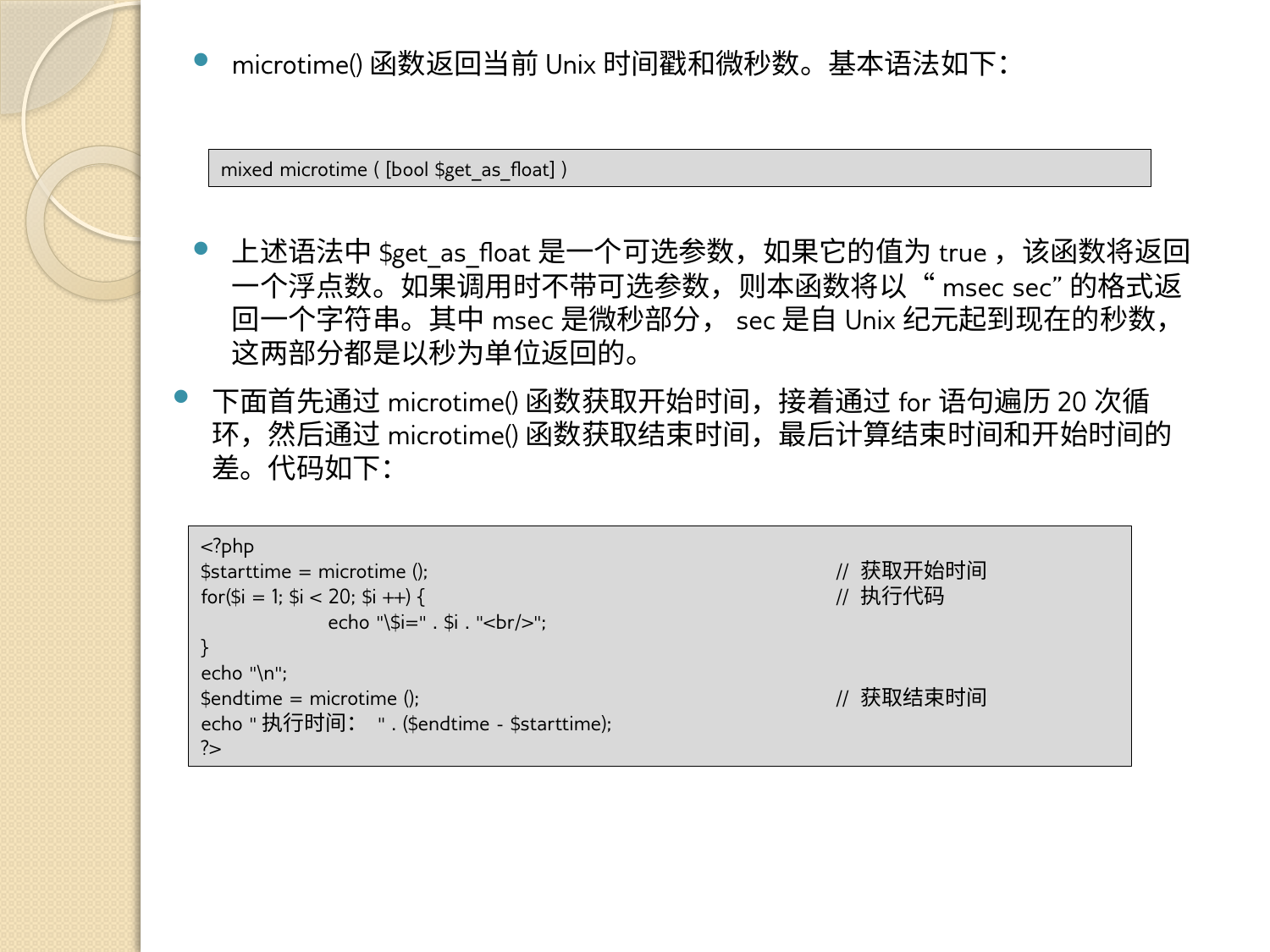

microtime()函数返回当前Unix时间戳和微秒数。基本语法如下：
mixed microtime ( [bool $get_as_float] )
上述语法中$get_as_float是一个可选参数，如果它的值为true，该函数将返回一个浮点数。如果调用时不带可选参数，则本函数将以“msec sec”的格式返回一个字符串。其中msec是微秒部分，sec是自Unix纪元起到现在的秒数，这两部分都是以秒为单位返回的。
下面首先通过microtime()函数获取开始时间，接着通过for语句遍历20次循环，然后通过microtime()函数获取结束时间，最后计算结束时间和开始时间的差。代码如下：
<?php
$starttime = microtime ();				// 获取开始时间
for($i = 1; $i < 20; $i ++) {				// 执行代码
	echo "\$i=" . $i . "<br/>";
}
echo "\n";
$endtime = microtime ();				// 获取结束时间
echo "执行时间： " . ($endtime - $starttime);
?>